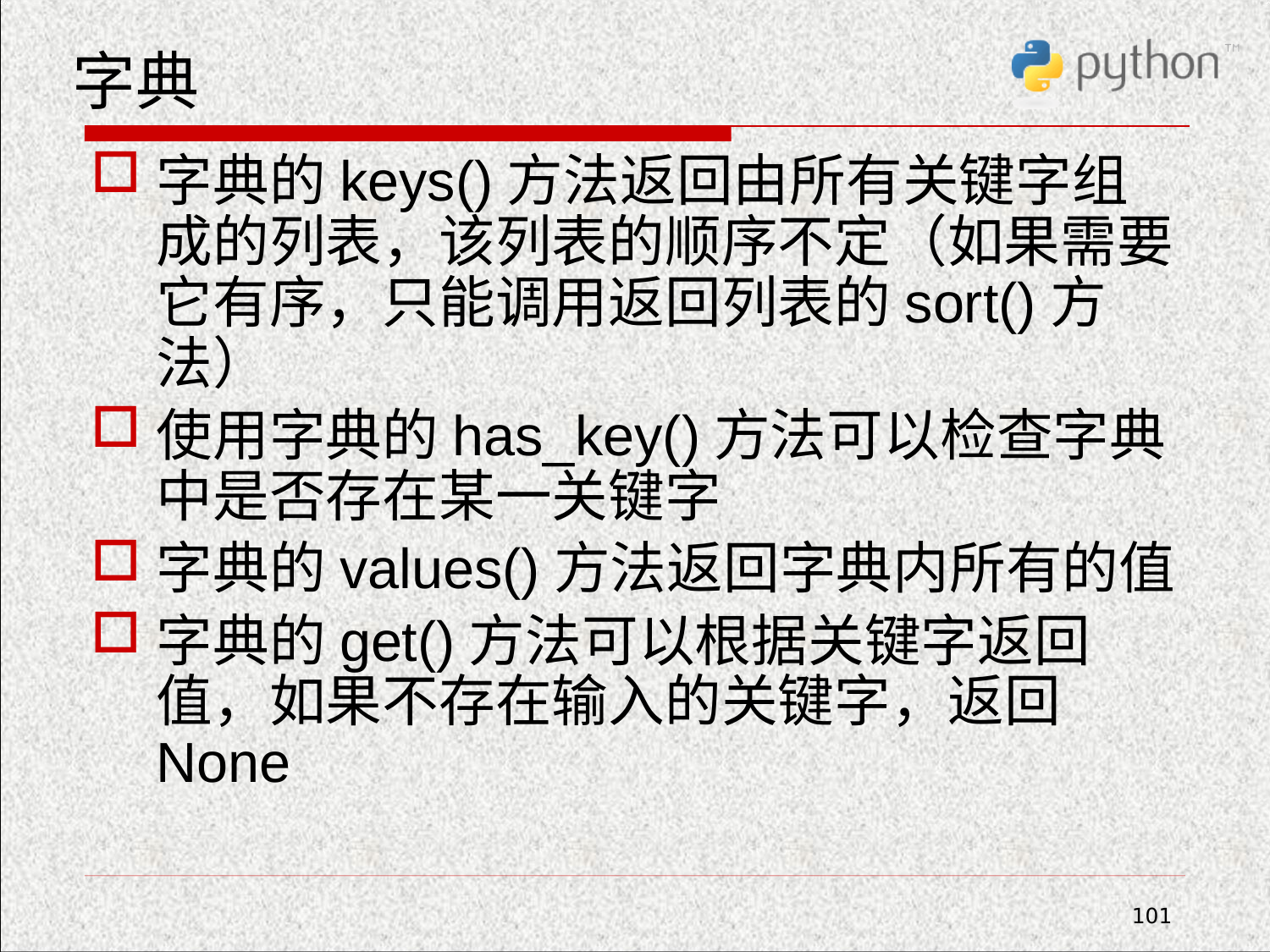

# 字典
字典的keys()方法返回由所有关键字组成的列表，该列表的顺序不定（如果需要它有序，只能调用返回列表的sort()方法）
使用字典的has_key()方法可以检查字典中是否存在某一关键字
字典的values()方法返回字典内所有的值
字典的get()方法可以根据关键字返回值，如果不存在输入的关键字，返回None

101